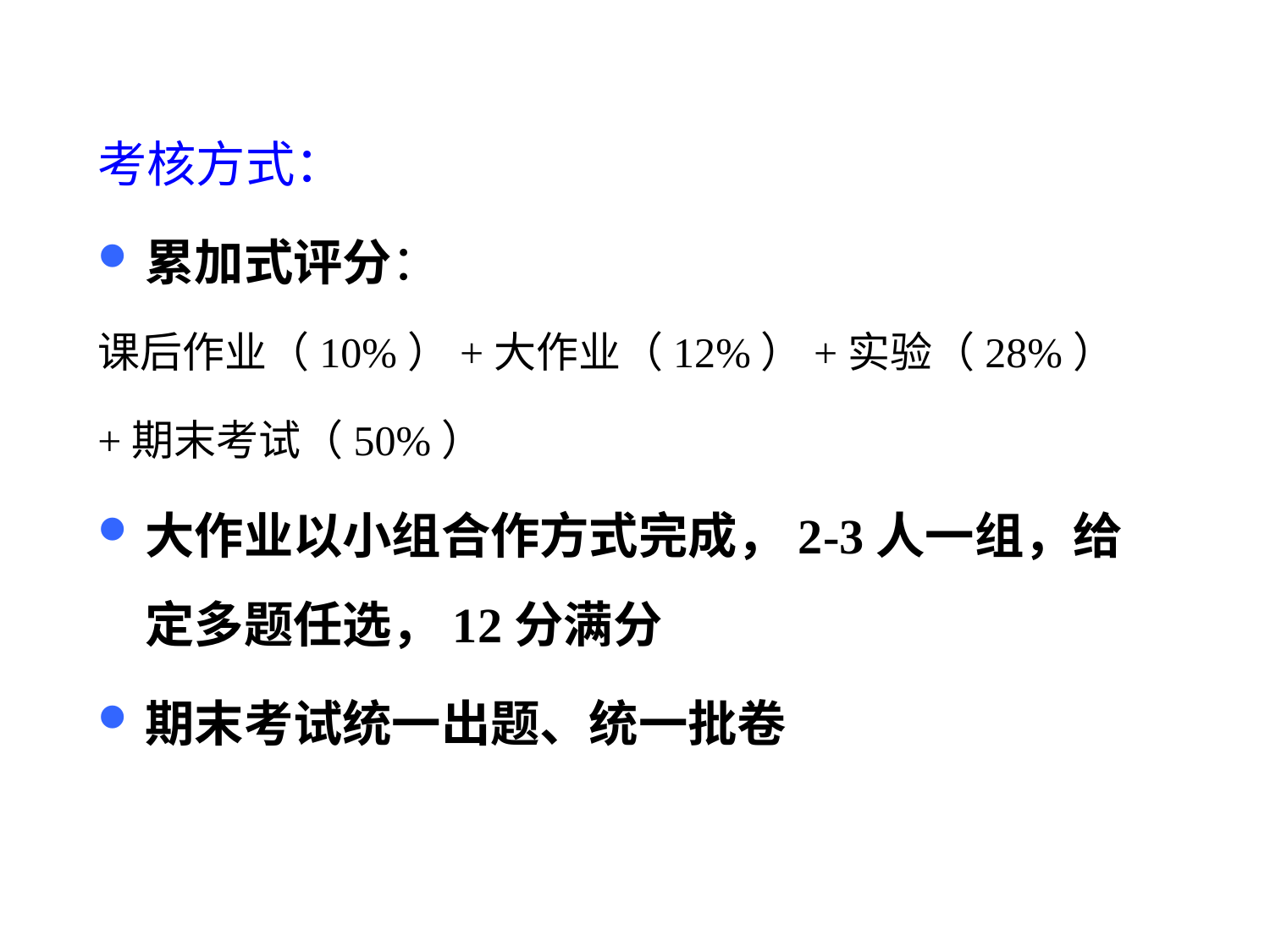

考核方式：
累加式评分：
课后作业（10%）+大作业（12%）+实验（28%）+期末考试（50%）
大作业以小组合作方式完成，2-3人一组，给定多题任选，12分满分
期末考试统一出题、统一批卷